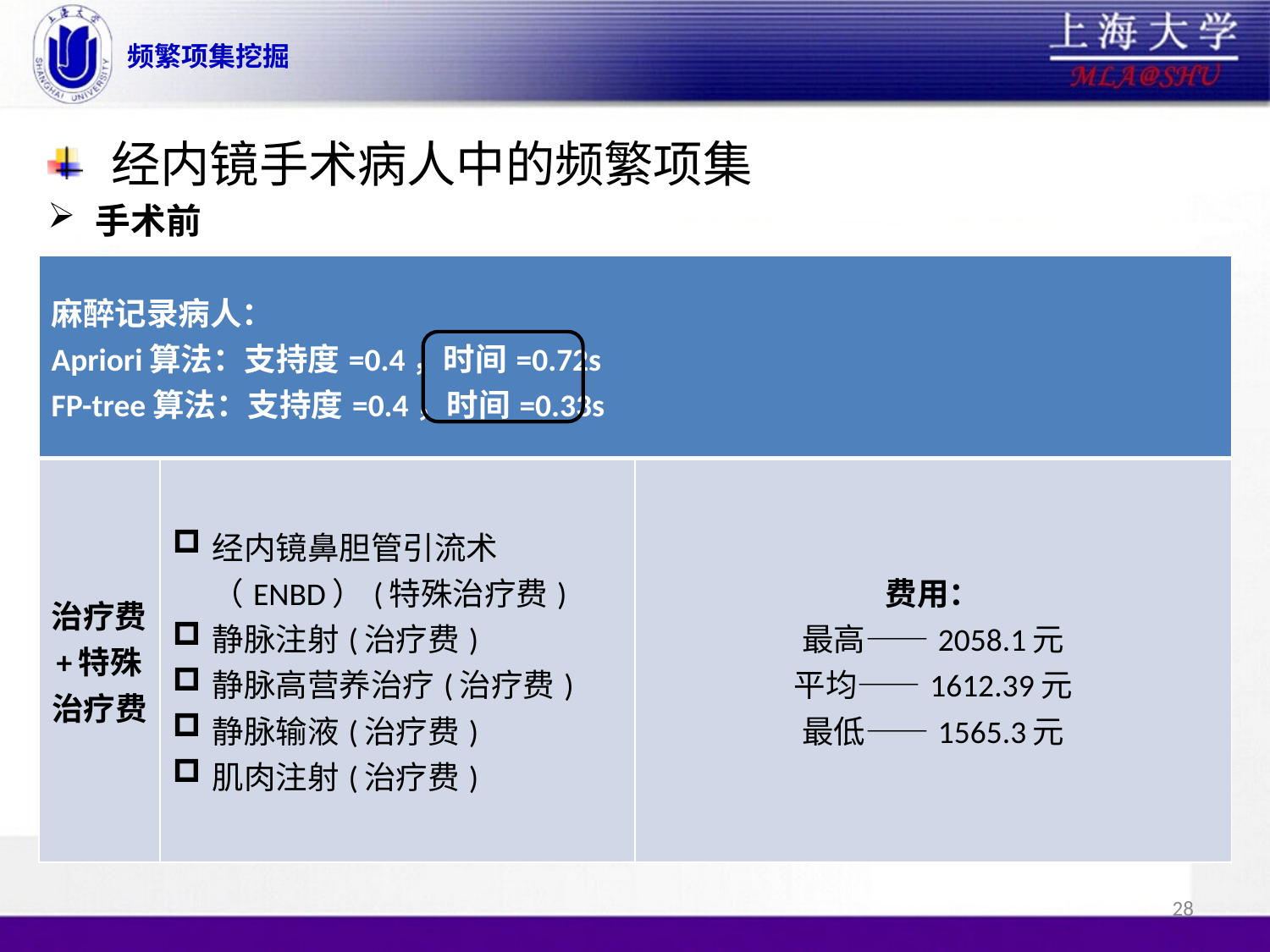

# 频繁项集挖掘
经内镜手术病人中的频繁项集
手术前
| 麻醉记录病人： Apriori算法：支持度=0.4，时间=0.72s FP-tree算法：支持度=0.4，时间=0.33s |  |  |
| --- | --- | --- |
| 治疗费+特殊治疗费 | 经内镜鼻胆管引流术（ENBD）(特殊治疗费) 静脉注射(治疗费) 静脉高营养治疗(治疗费) 静脉输液(治疗费) 肌肉注射(治疗费) | 费用： 最高——2058.1元 平均——1612.39元 最低——1565.3元 |

28